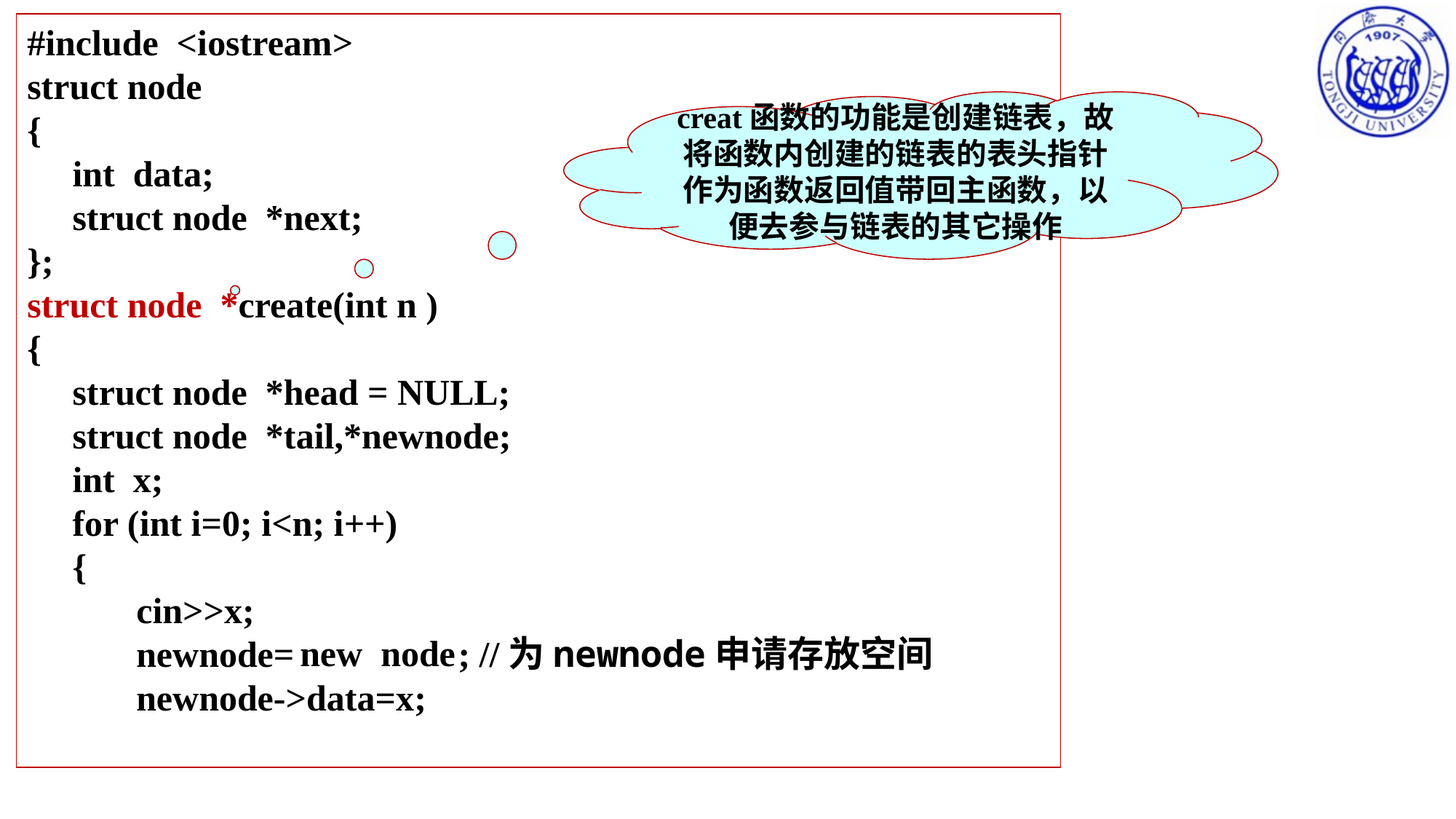

#include  <iostream>
struct node
{
     int  data;
     struct node  *next;
};
struct node  *create(int n )
{
     struct node  *head = NULL;
     struct node  *tail,*newnode;
     int  x;
     for (int i=0; i<n; i++)
     {
	cin>>x;
            newnode=                  ; //为newnode申请存放空间
	newnode->data=x;

creat函数的功能是创建链表，故将函数内创建的链表的表头指针作为函数返回值带回主函数，以便去参与链表的其它操作
new  node